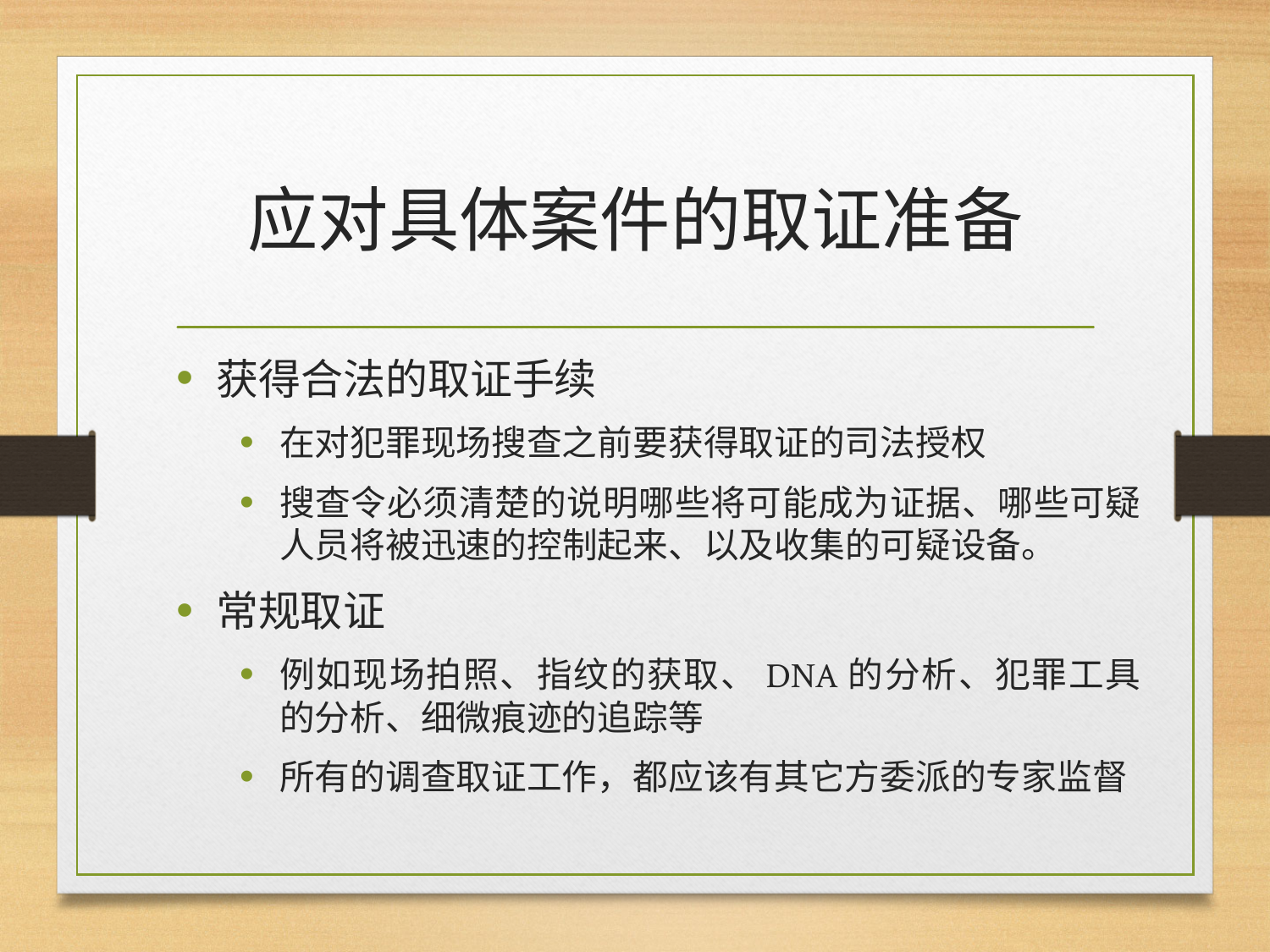

# 应对具体案件的取证准备
获得合法的取证手续
在对犯罪现场搜查之前要获得取证的司法授权
搜查令必须清楚的说明哪些将可能成为证据、哪些可疑人员将被迅速的控制起来、以及收集的可疑设备。
常规取证
例如现场拍照、指纹的获取、DNA的分析、犯罪工具的分析、细微痕迹的追踪等
所有的调查取证工作，都应该有其它方委派的专家监督